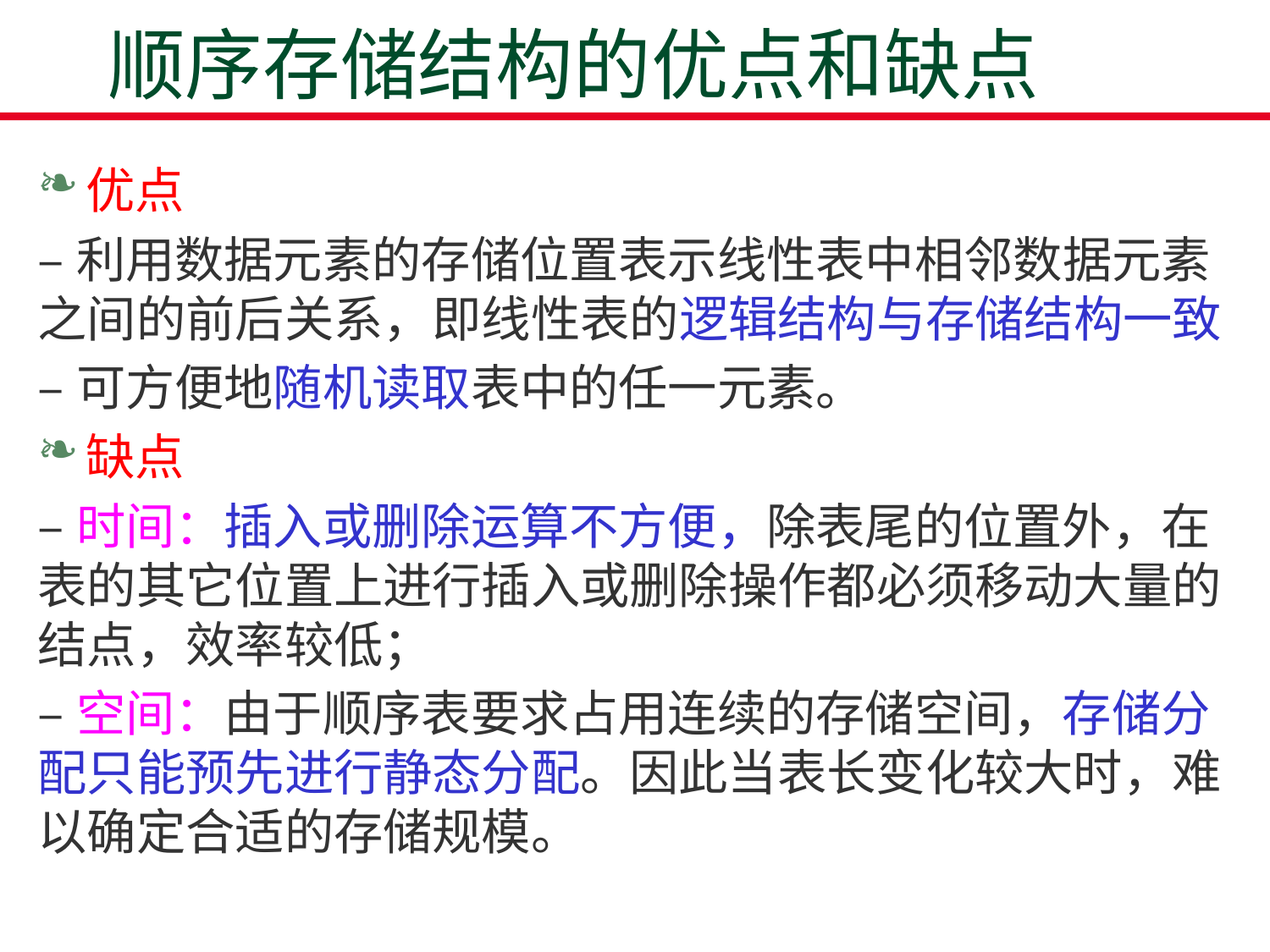

# 顺序存储结构的优点和缺点
优点
–利用数据元素的存储位置表示线性表中相邻数据元素之间的前后关系，即线性表的逻辑结构与存储结构一致
–可方便地随机读取表中的任一元素。
缺点
–时间：插入或删除运算不方便，除表尾的位置外，在表的其它位置上进行插入或删除操作都必须移动大量的结点，效率较低；
–空间：由于顺序表要求占用连续的存储空间，存储分配只能预先进行静态分配。因此当表长变化较大时，难以确定合适的存储规模。